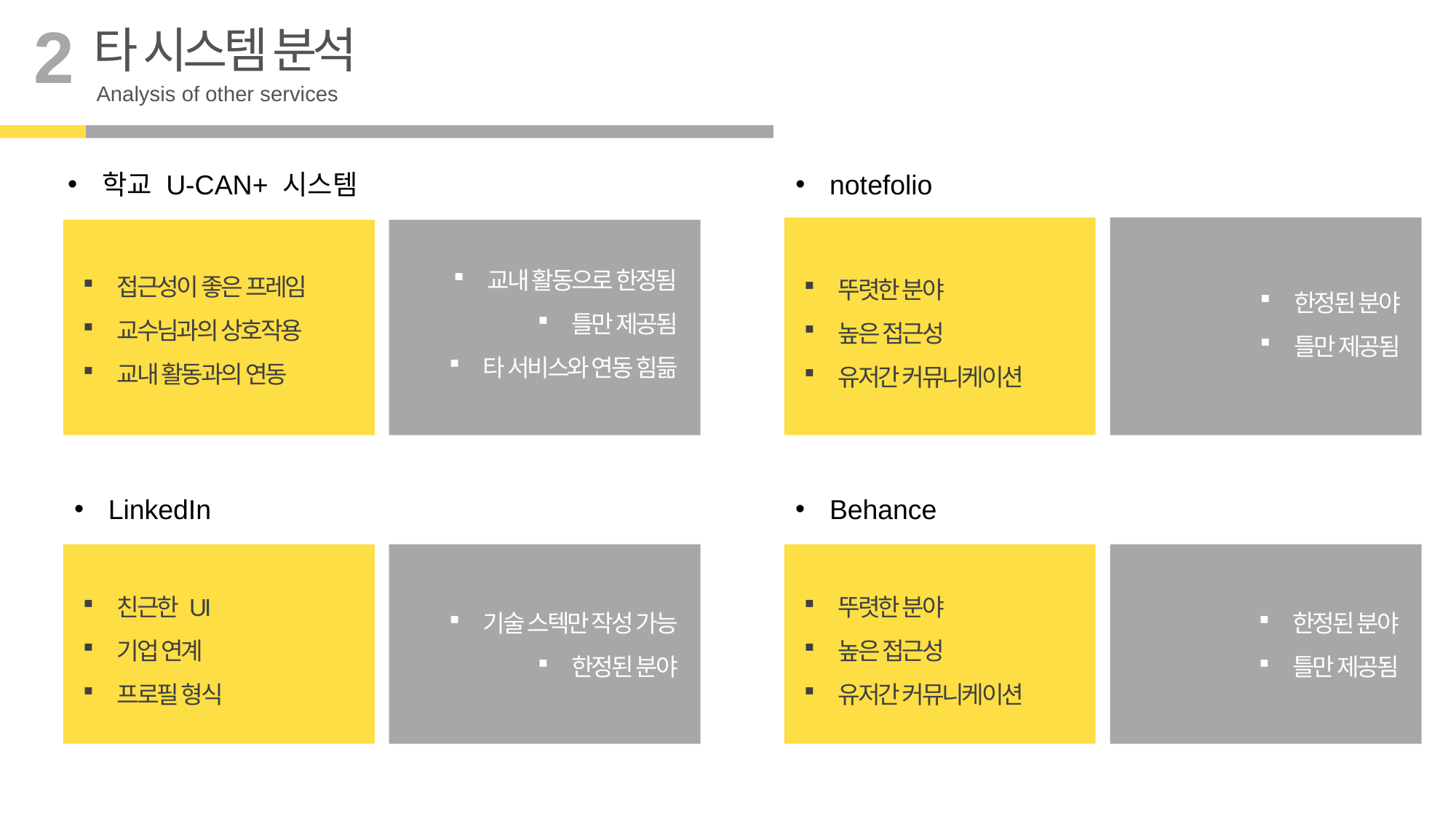

2
타 시스템 분석
Analysis of other services

학교 U-CAN+ 시스템
notefolio

뚜렷한 분야
높은 접근성
유저간 커뮤니케이션
한정된 분야
틀만 제공됨

교내 활동으로 한정됨
틀만 제공됨
타 서비스와 연동 힘듦
접근성이 좋은 프레임
교수님과의 상호작용
교내 활동과의 연동
LinkedIn
Behance

뚜렷한 분야
높은 접근성
유저간 커뮤니케이션
한정된 분야
틀만 제공됨

친근한 UI
기업 연계
프로필 형식
기술 스텍만 작성 가능
한정된 분야